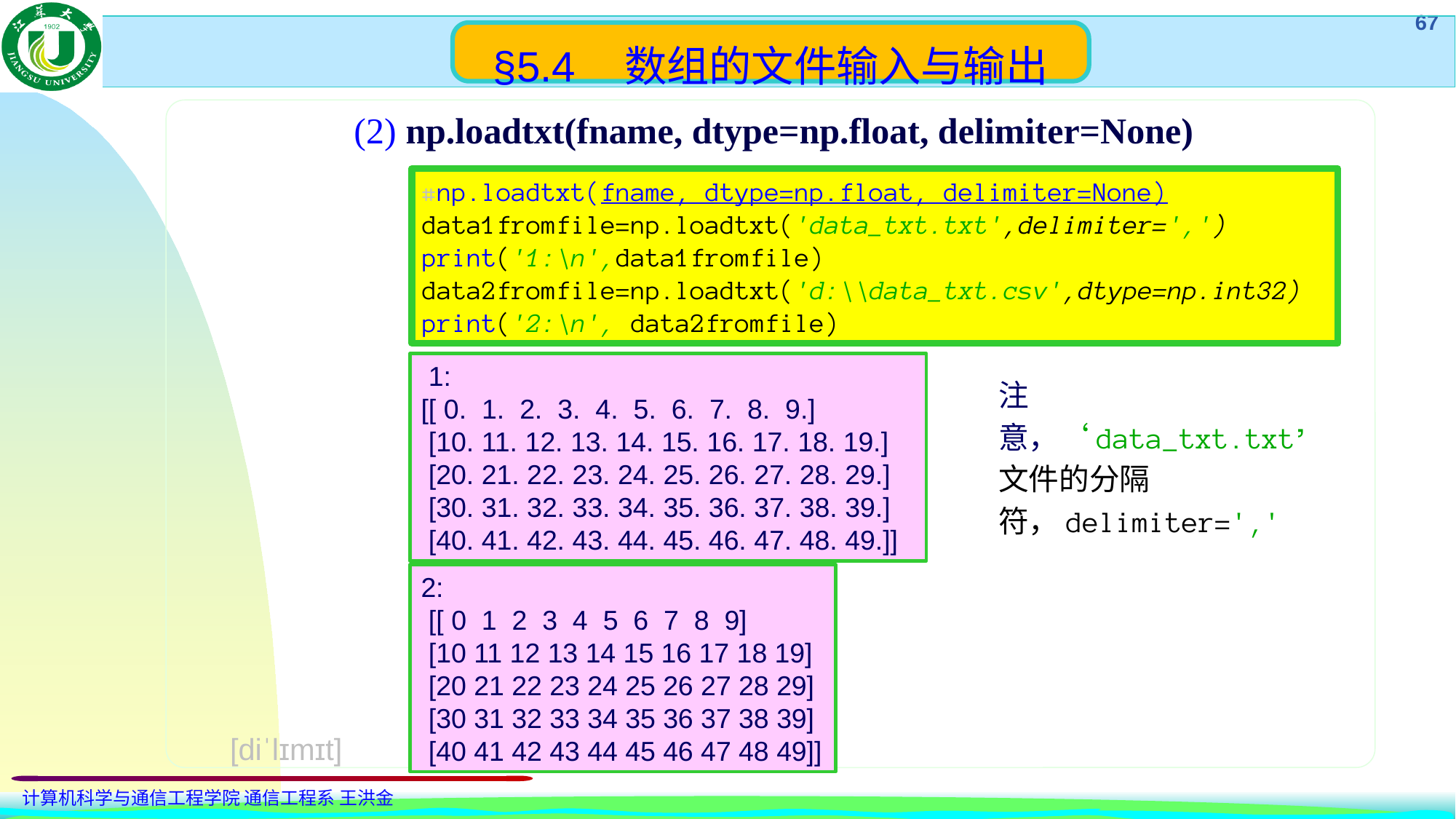

§5.4	 数组的文件输入与输出
(2) np.loadtxt(fname, dtype=np.float, delimiter=None)
#np.loadtxt(fname, dtype=np.float, delimiter=None)
data1fromfile=np.loadtxt('data_txt.txt',delimiter=',')
print('1:\n',data1fromfile)
data2fromfile=np.loadtxt('d:\\data_txt.csv',dtype=np.int32)
print('2:\n', data2fromfile)
 1:
[[ 0.  1.  2.  3.  4.  5.  6.  7.  8.  9.]
 [10. 11. 12. 13. 14. 15. 16. 17. 18. 19.]
 [20. 21. 22. 23. 24. 25. 26. 27. 28. 29.]
 [30. 31. 32. 33. 34. 35. 36. 37. 38. 39.]
 [40. 41. 42. 43. 44. 45. 46. 47. 48. 49.]]
注意，‘data_txt.txt’文件的分隔符，delimiter=','
2:
 [[ 0  1  2  3  4  5  6  7  8  9]
 [10 11 12 13 14 15 16 17 18 19]
 [20 21 22 23 24 25 26 27 28 29]
 [30 31 32 33 34 35 36 37 38 39]
 [40 41 42 43 44 45 46 47 48 49]]
[diˈlɪmɪt]